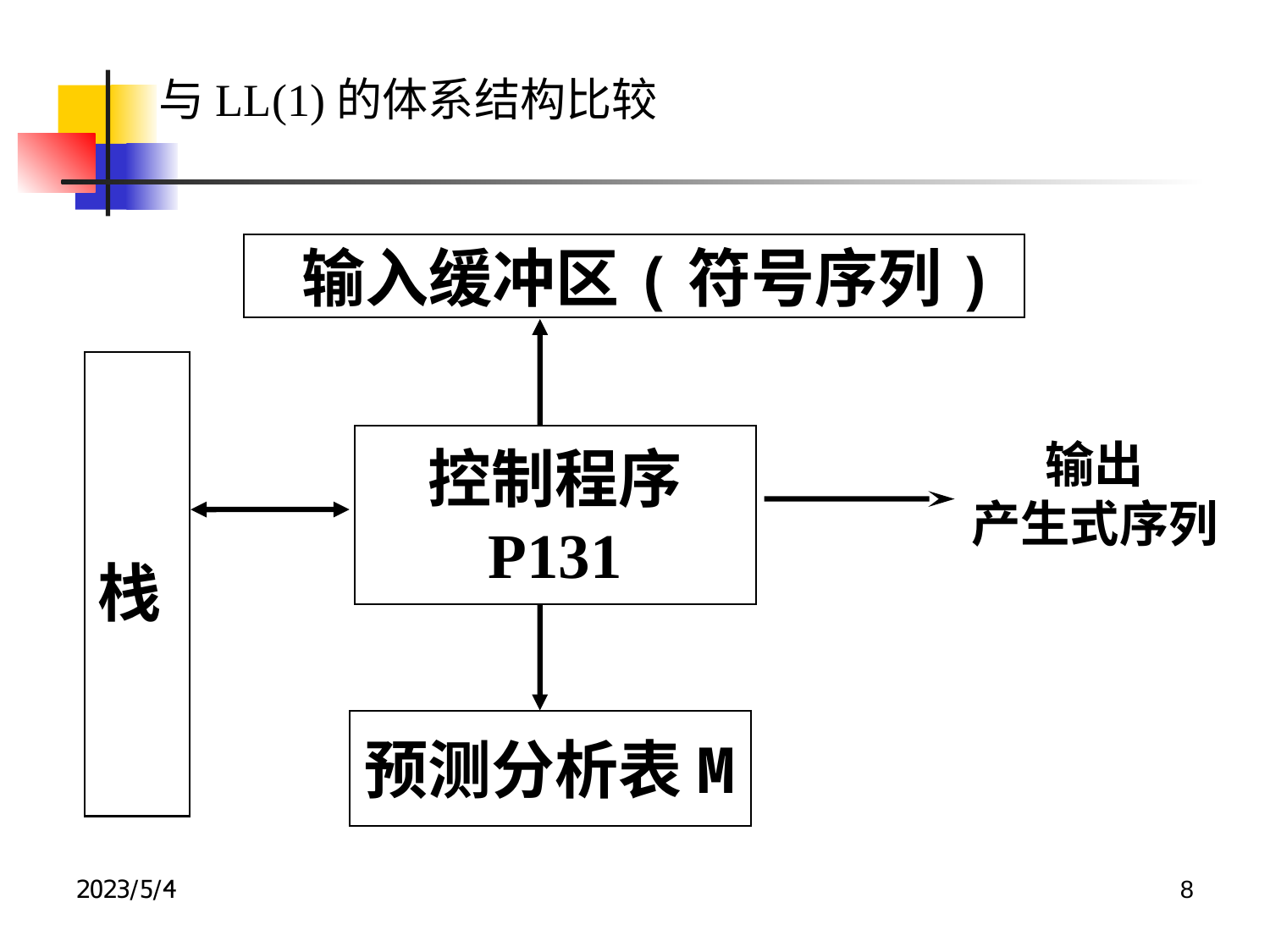

与LL(1)的体系结构比较
 输入缓冲区(符号序列)

栈
控制程序
P131
输出
产生式序列

预测分析表M
2023/5/4
8